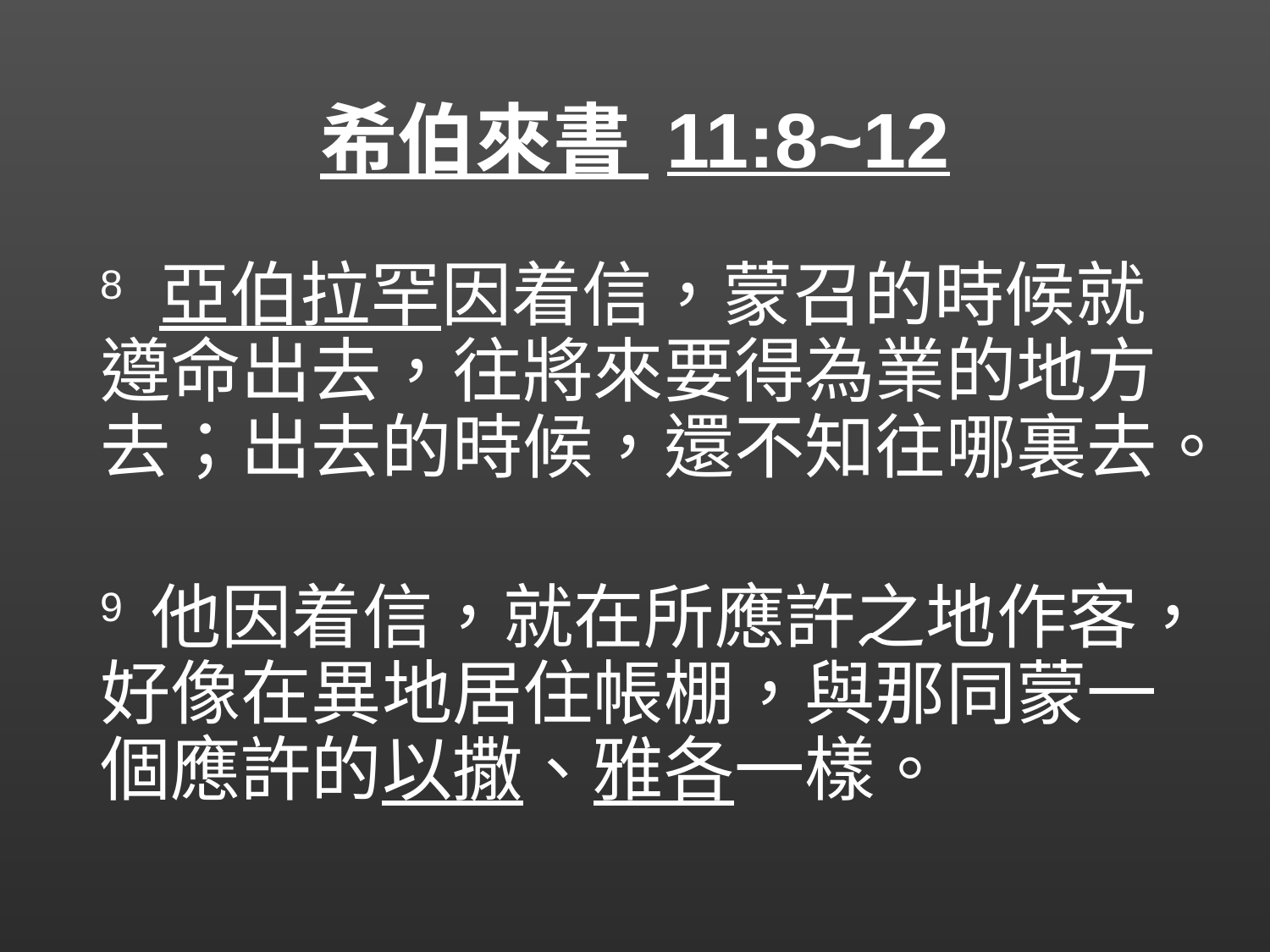

# 希伯來書 11:8~12
8 亞伯拉罕因着信，蒙召的時候就遵命出去，往將來要得為業的地方去；出去的時候，還不知往哪裏去。
9 他因着信，就在所應許之地作客，好像在異地居住帳棚，與那同蒙一個應許的以撒、雅各一樣。